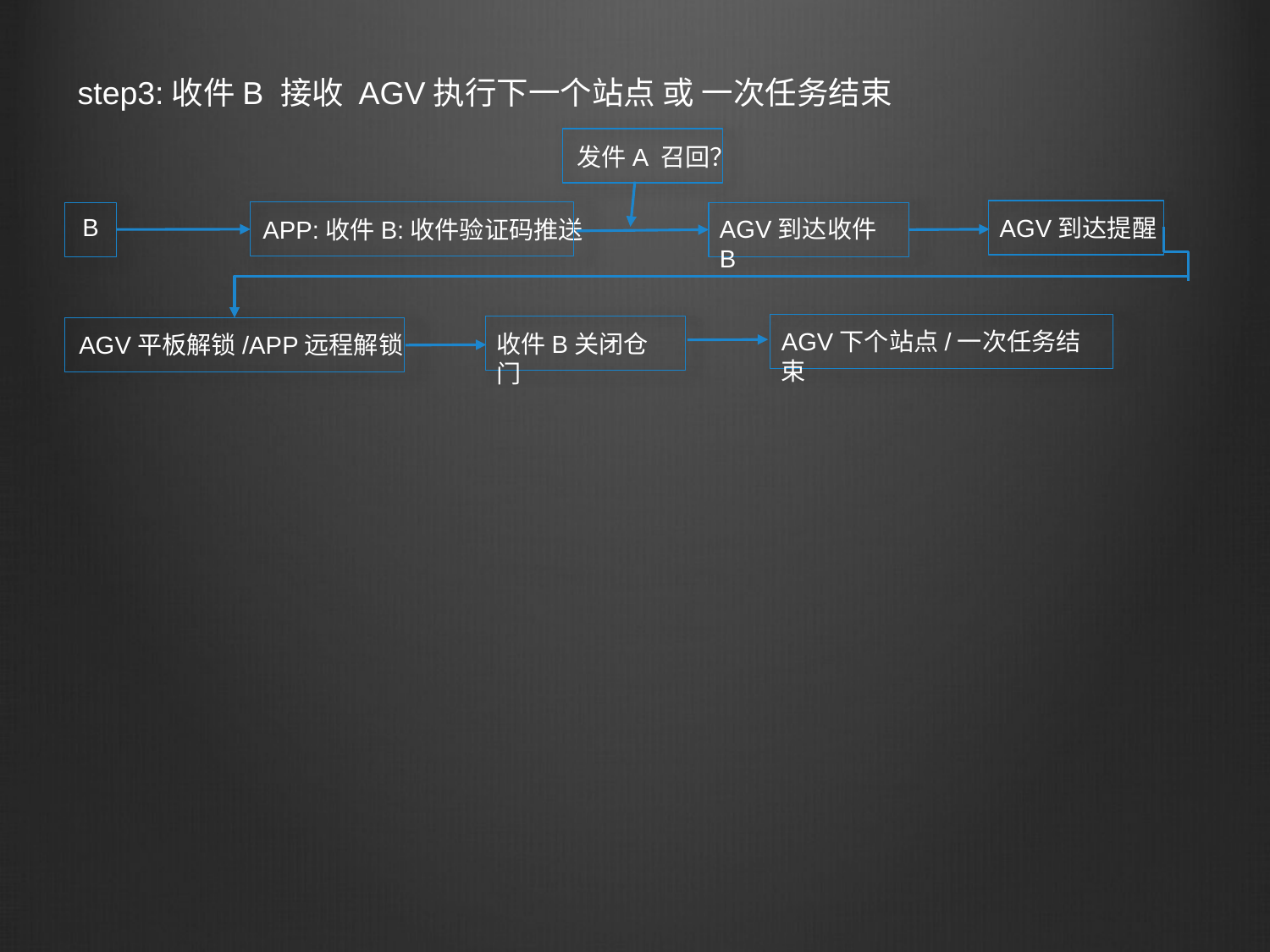

step3:收件B 接收 AGV执行下一个站点 或 一次任务结束

发件A 召回？

B
AGV到达提醒
AGV到达收件B
APP:收件B:收件验证码推送

AGV下个站点/一次任务结束
收件B关闭仓门
AGV平板解锁/APP远程解锁